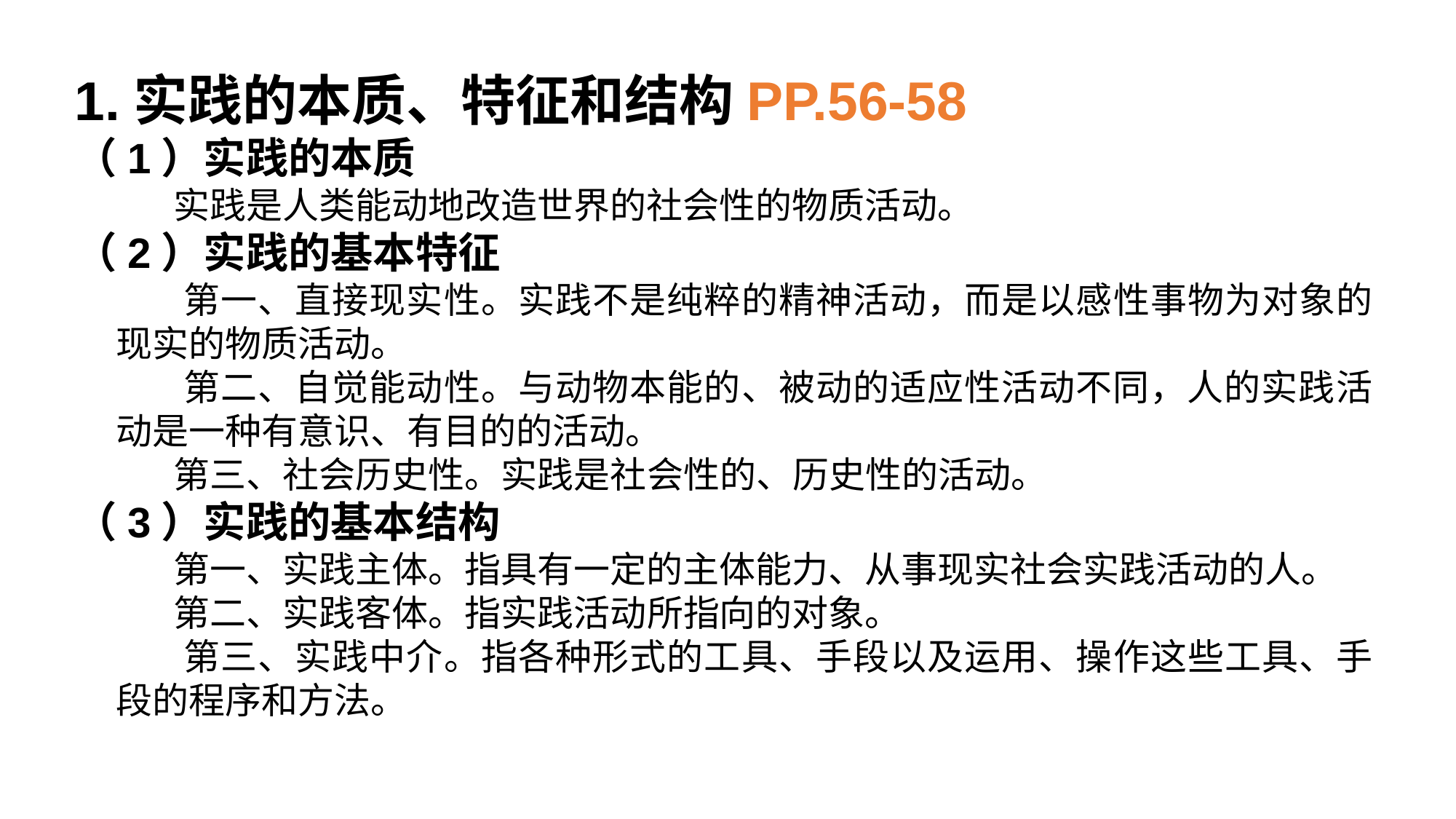

1.实践的本质、特征和结构PP.56-58
（1）实践的本质
           实践是人类能动地改造世界的社会性的物质活动。
（2）实践的基本特征
           第一、直接现实性。实践不是纯粹的精神活动，而是以感性事物为对象的现实的物质活动。
           第二、自觉能动性。与动物本能的、被动的适应性活动不同，人的实践活动是一种有意识、有目的的活动。
           第三、社会历史性。实践是社会性的、历史性的活动。
（3）实践的基本结构
           第一、实践主体。指具有一定的主体能力、从事现实社会实践活动的人。
           第二、实践客体。指实践活动所指向的对象。
           第三、实践中介。指各种形式的工具、手段以及运用、操作这些工具、手段的程序和方法。